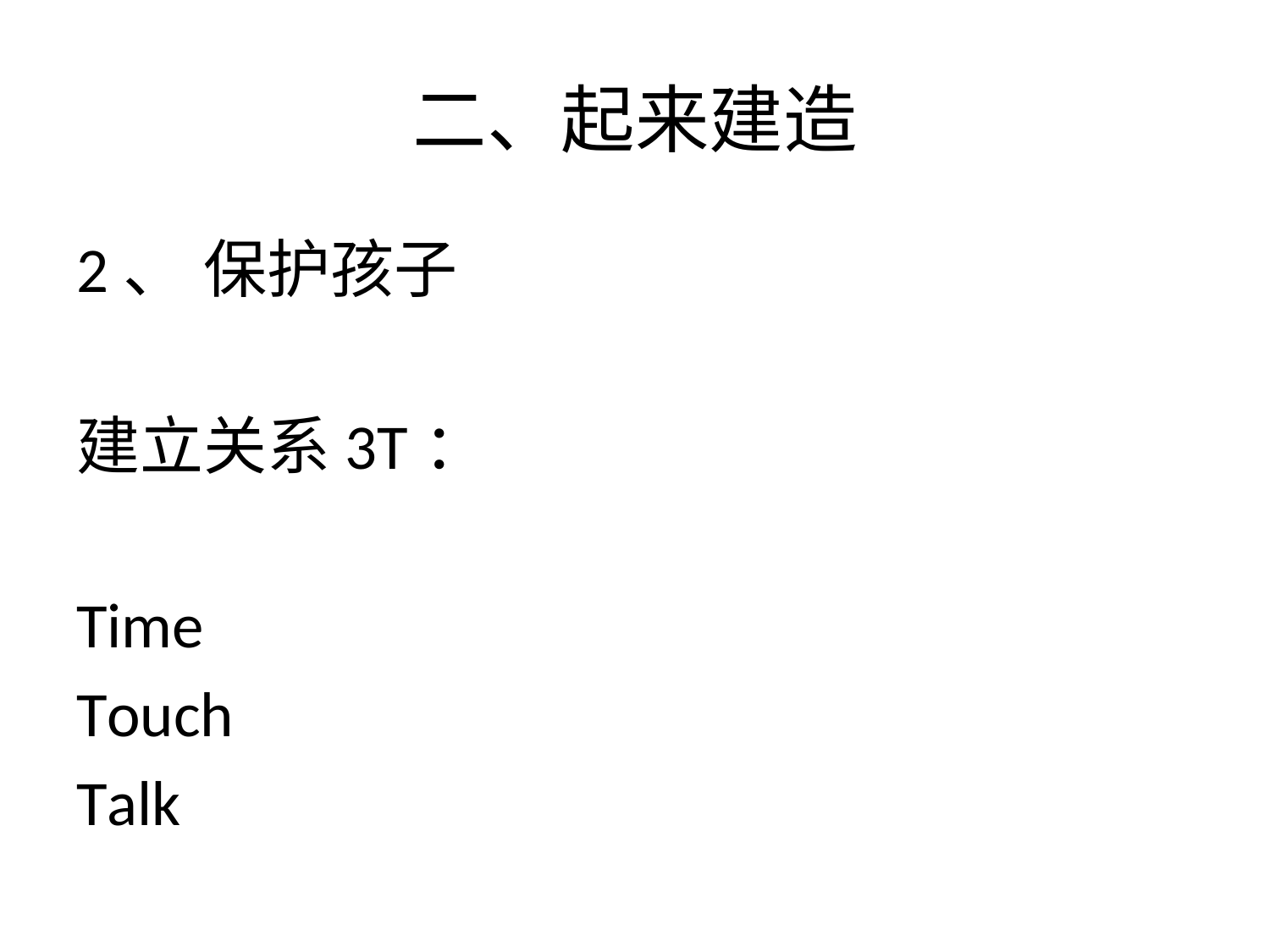

# 二、起来建造
2、	保护孩子

建立关系3T：

Time
Touch
Talk